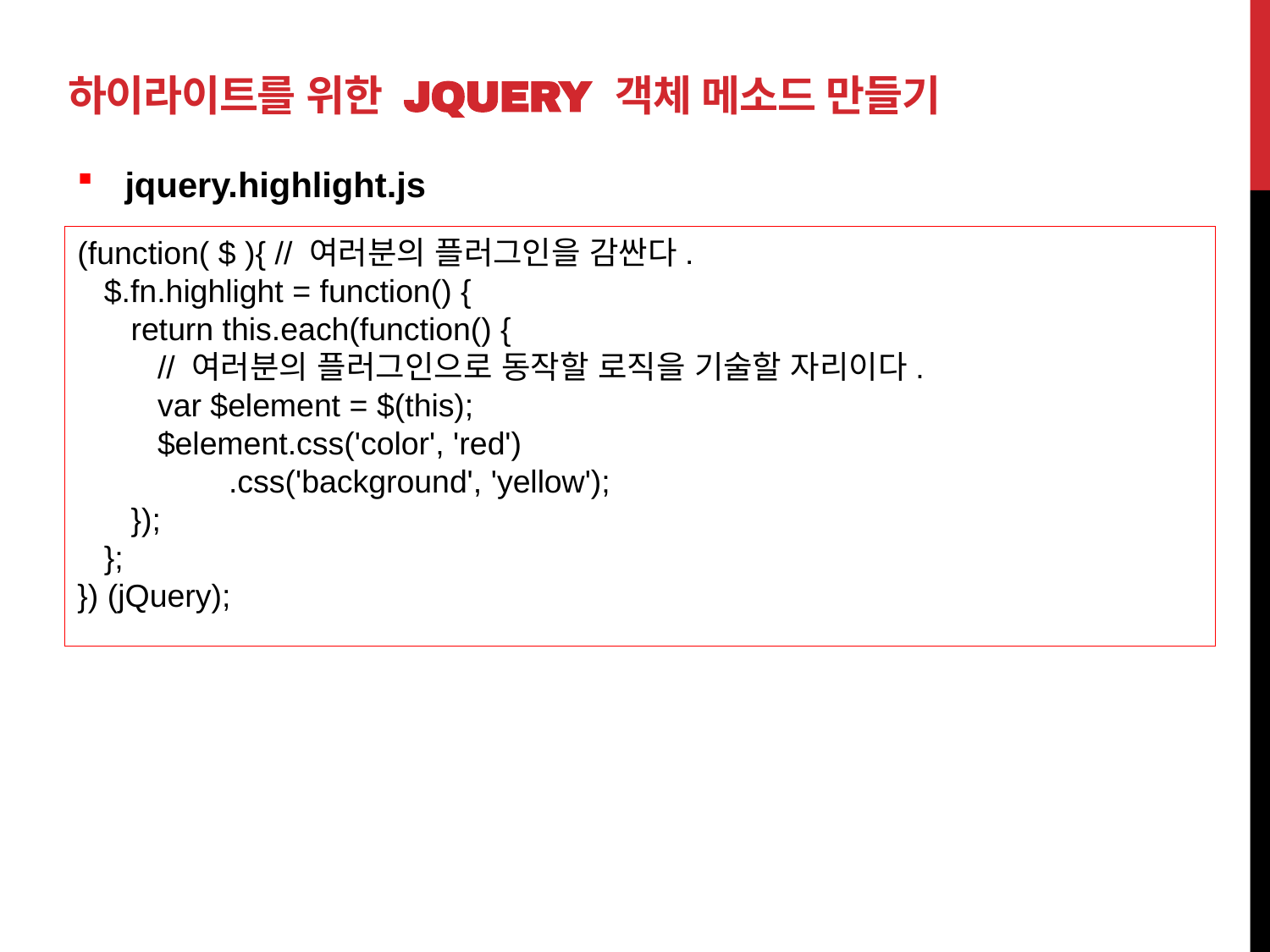

# 하이라이트를 위한 jQuery 객체 메소드 만들기
jquery.highlight.js

(function( $ ){ // 여러분의 플러그인을 감싼다.
   $.fn.highlight = function() {
      return this.each(function() {
         // 여러분의 플러그인으로 동작할 로직을 기술할 자리이다.
         var $element = $(this);
         $element.css('color', 'red')
                 .css('background', 'yellow');
      });
   };
}) (jQuery);